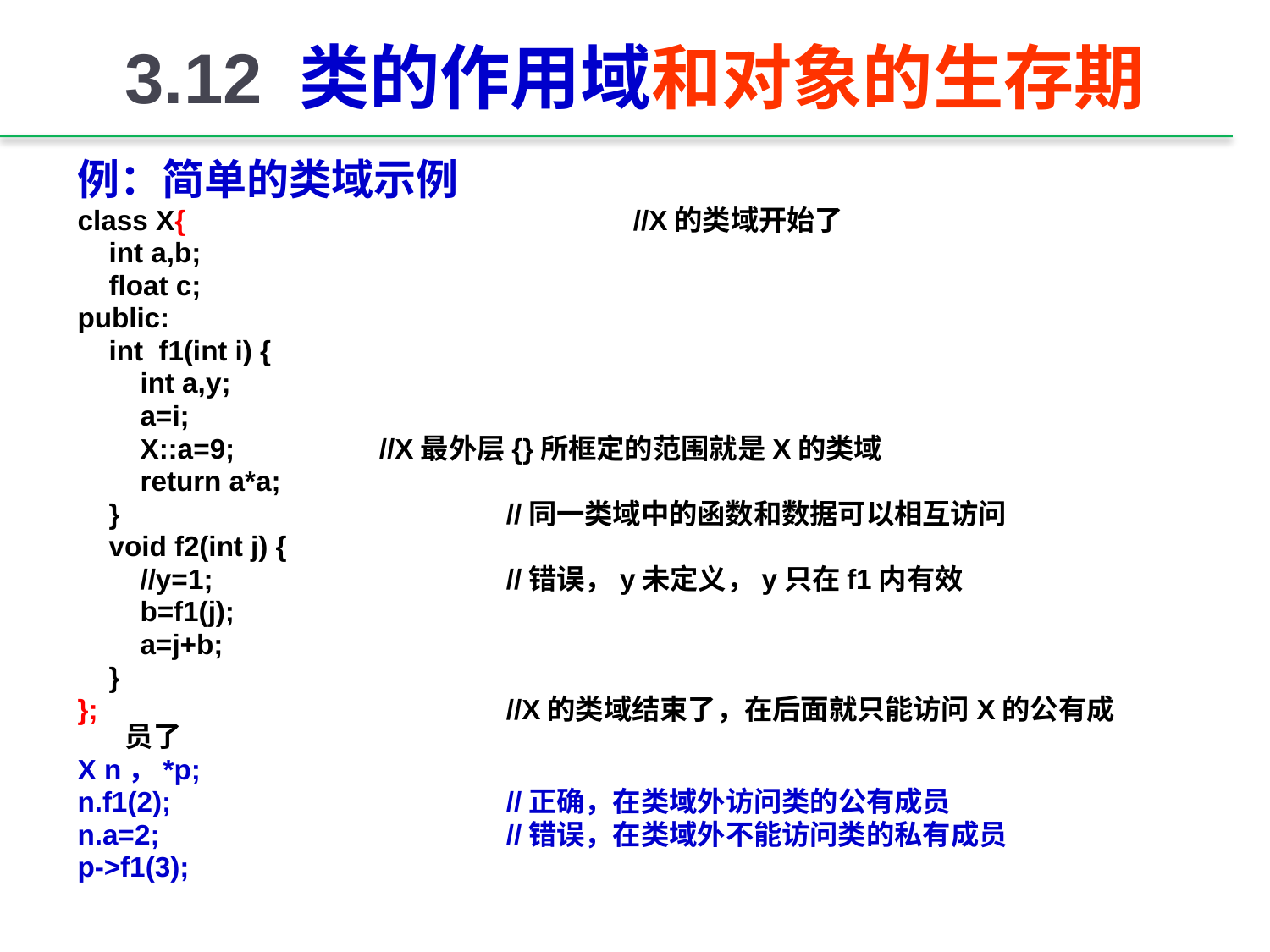

# 3.12 类的作用域和对象的生存期
例：简单的类域示例
class X{				//X的类域开始了
    int a,b;
    float c;
public:
    int  f1(int i) {
        int a,y;
        a=i;
        X::a=9;		//X最外层{}所框定的范围就是X的类域
        return a*a;
    }				//同一类域中的函数和数据可以相互访问
    void f2(int j) {
        //y=1;			//错误，y未定义，y只在f1内有效
        b=f1(j);
        a=j+b;
    }
};				//X的类域结束了，在后面就只能访问X的公有成员了
X n，*p;
n.f1(2);			//正确，在类域外访问类的公有成员
n.a=2;			//错误，在类域外不能访问类的私有成员
p->f1(3);